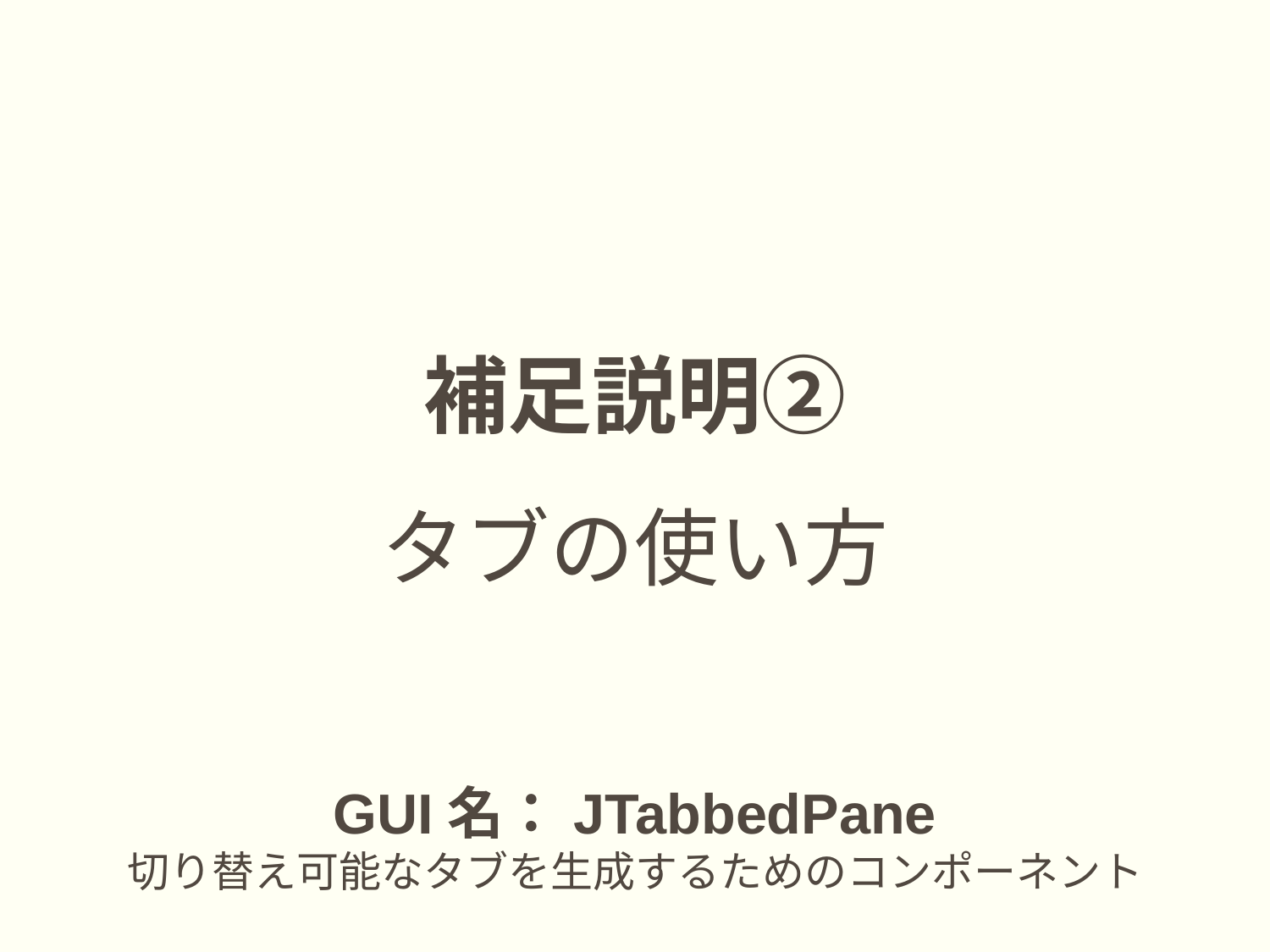

補足説明②
タブの使い方
GUI名：JTabbedPane
切り替え可能なタブを生成するためのコンポーネント